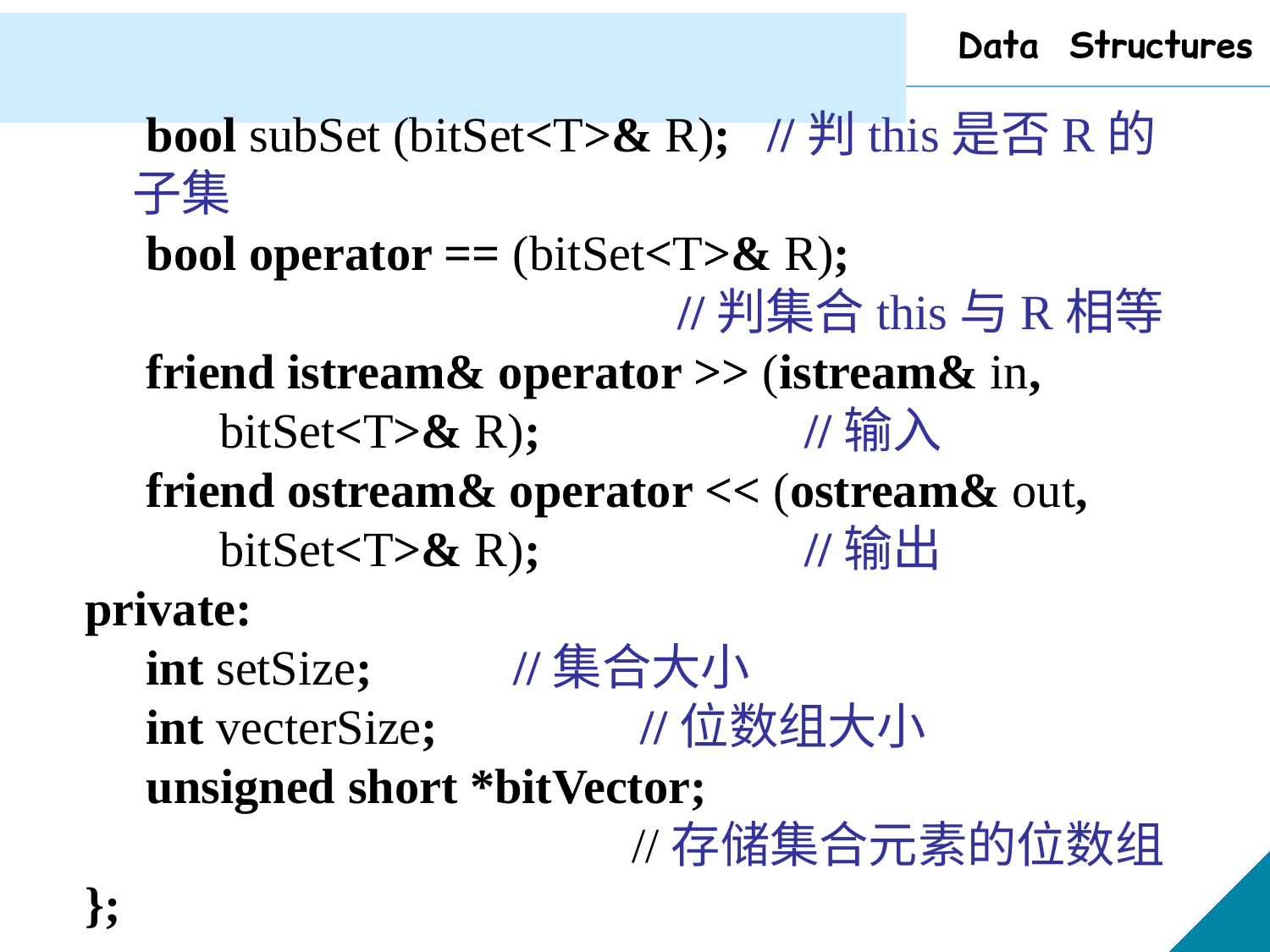

bool subSet (bitSet<T>& R);   //判this是否R的子集
     bool operator == (bitSet<T>& R);				   			   //判集合this与R相等
     friend istream& operator >> (istream& in,
           bitSet<T>& R);		   //输入
     friend ostream& operator << (ostream& out,
           bitSet<T>& R);		   //输出
private:
     int setSize;		//集合大小
     int vecterSize;		//位数组大小
     unsigned short *bitVector;						                    //存储集合元素的位数组
};